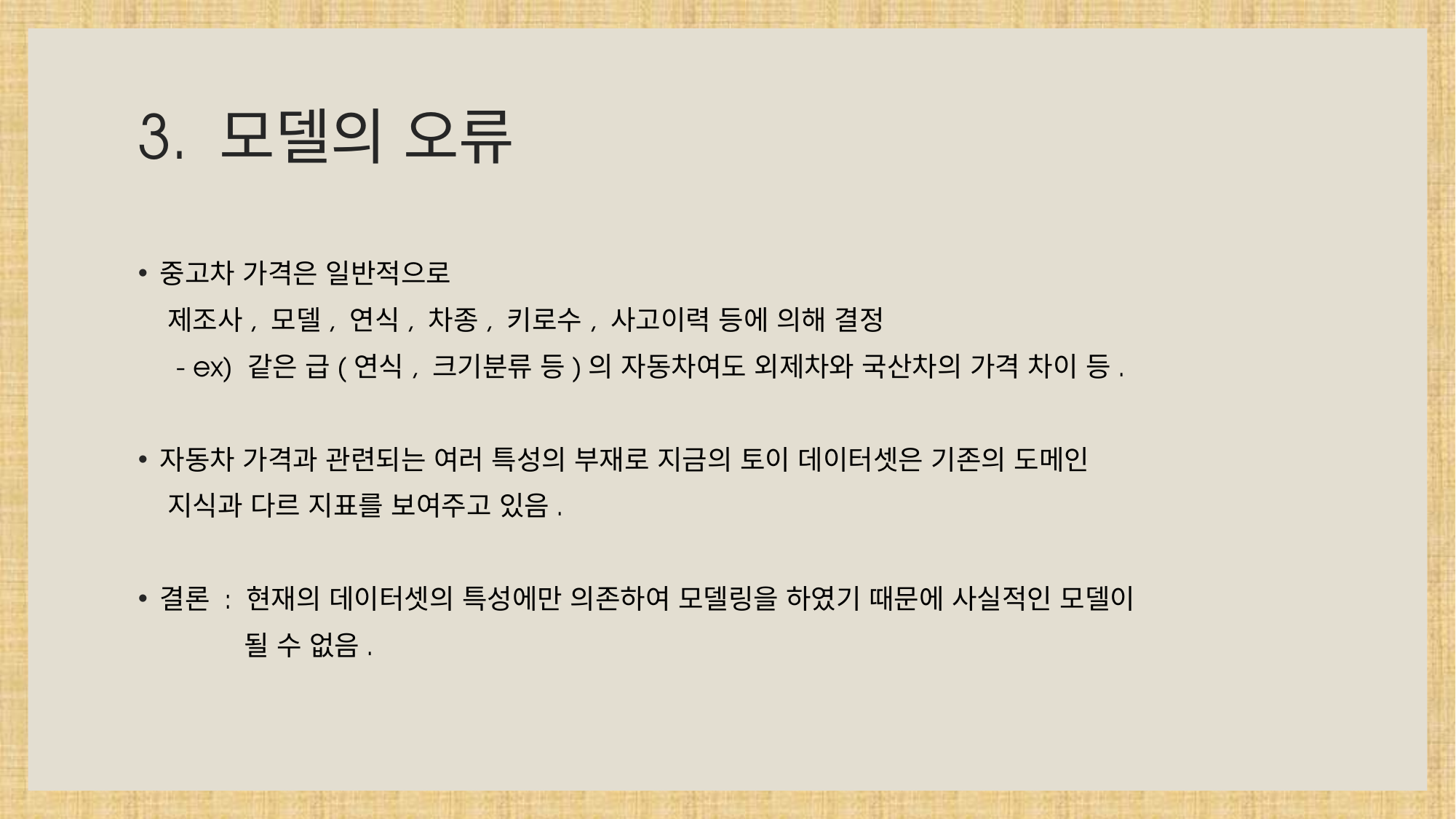

# 3. 모델의 오류
중고차 가격은 일반적으로
   제조사, 모델, 연식, 차종, 키로수, 사고이력 등에 의해 결정
     - ex) 같은 급(연식, 크기분류 등)의 자동차여도 외제차와 국산차의 가격 차이 등.

자동차 가격과 관련되는 여러 특성의 부재로 지금의 토이 데이터셋은 기존의 도메인
   지식과 다르 지표를 보여주고 있음.

결론 : 현재의 데이터셋의 특성에만 의존하여 모델링을 하였기 때문에 사실적인 모델이
             될 수 없음.